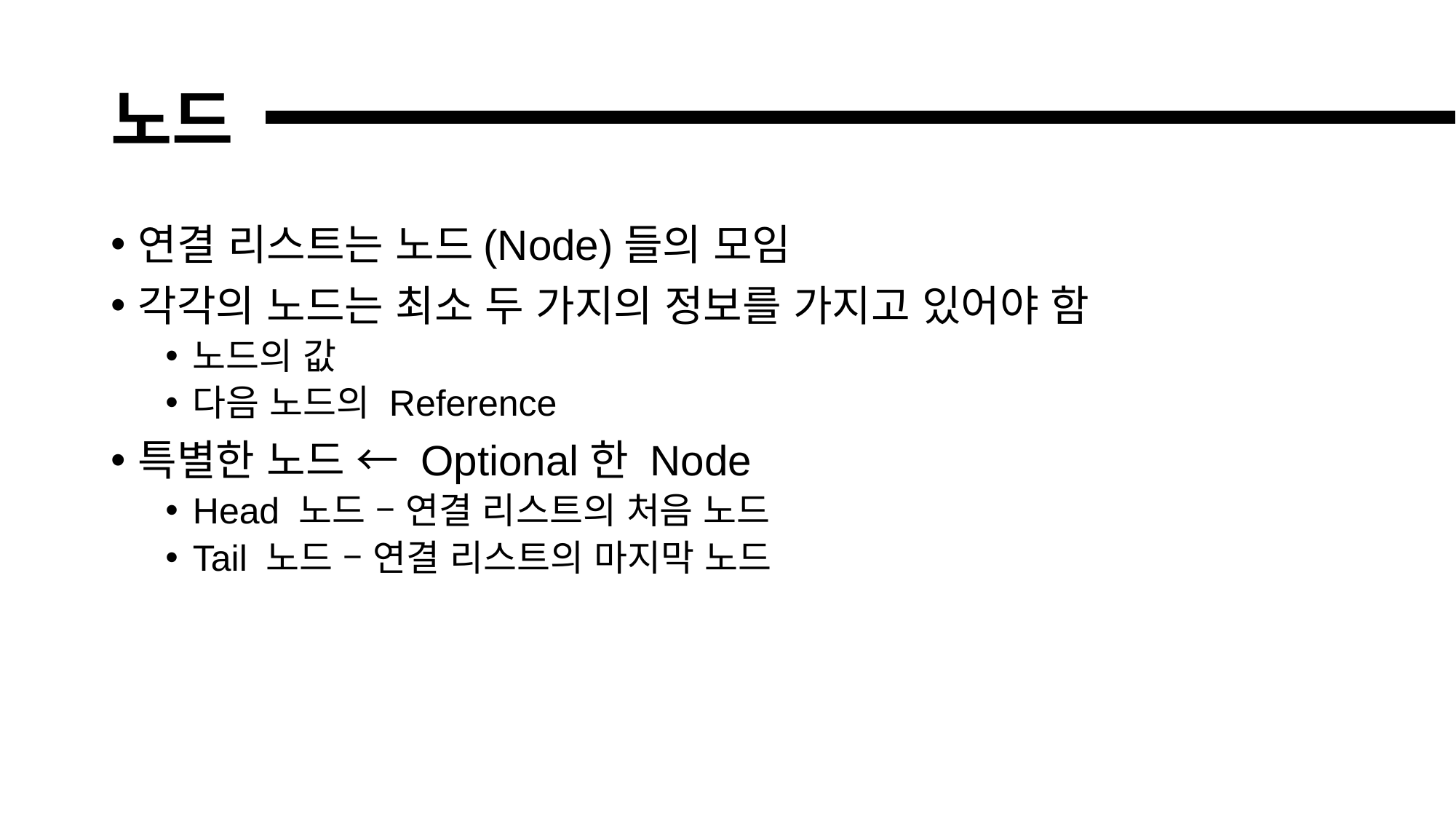

# 노드

연결 리스트는 노드(Node)들의 모임
각각의 노드는 최소 두 가지의 정보를 가지고 있어야 함
노드의 값
다음 노드의 Reference
특별한 노드 ← Optional한 Node
Head 노드 – 연결 리스트의 처음 노드
Tail 노드 – 연결 리스트의 마지막 노드